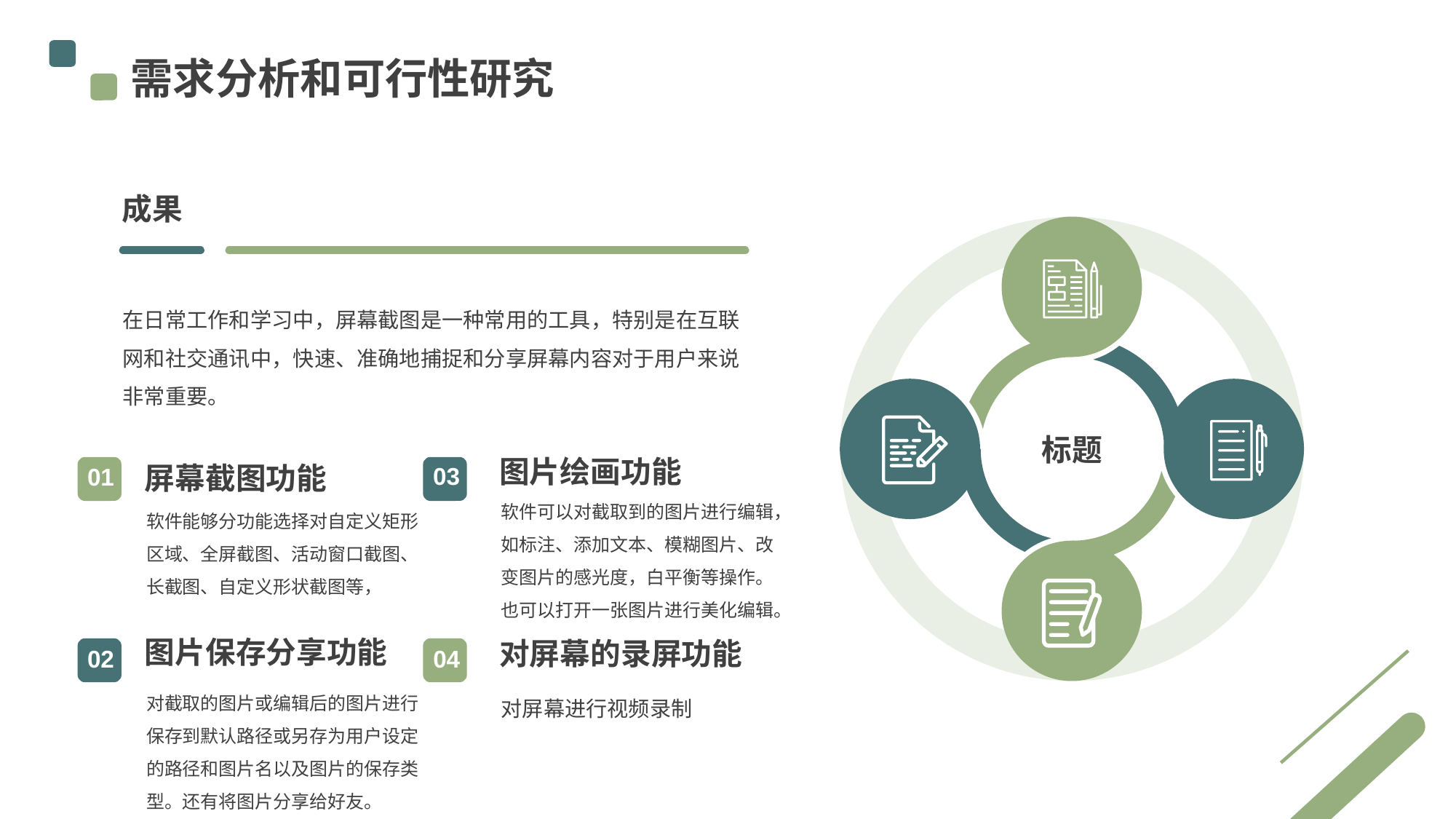

需求分析和可行性研究
成果

在日常工作和学习中，屏幕截图是一种常用的工具，特别是在互联网和社交通讯中，快速、准确地捕捉和分享屏幕内容对于用户来说非常重要。

标题
图片绘画功能
屏幕截图功能
03
01

软件可以对截取到的图片进行编辑，如标注、添加文本、模糊图片、改变图片的感光度，白平衡等操作。也可以打开一张图片进行美化编辑。
软件能够分功能选择对自定义矩形区域、全屏截图、活动窗口截图、长截图、自定义形状截图等，

图片保存分享功能
对屏幕的录屏功能

02
04
对截取的图片或编辑后的图片进行保存到默认路径或另存为用户设定的路径和图片名以及图片的保存类型。还有将图片分享给好友。
对屏幕进行视频录制